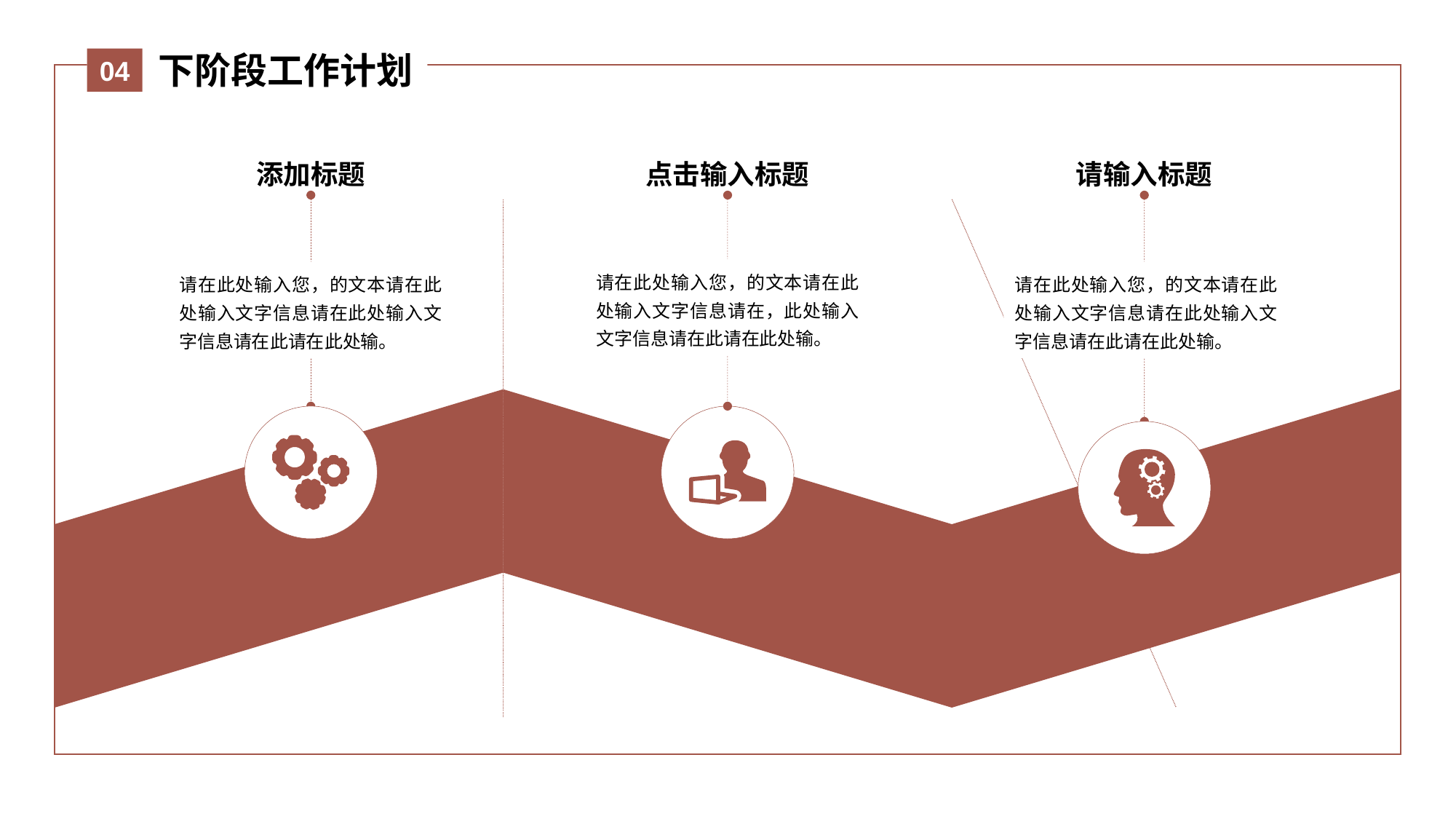

下阶段工作计划
04
添加标题
点击输入标题
请输入标题
请在此处输入您，的文本请在此处输入文字信息请在，此处输入文字信息请在此请在此处输。
请在此处输入您，的文本请在此处输入文字信息请在此处输入文字信息请在此请在此处输。
请在此处输入您，的文本请在此处输入文字信息请在此处输入文字信息请在此请在此处输。